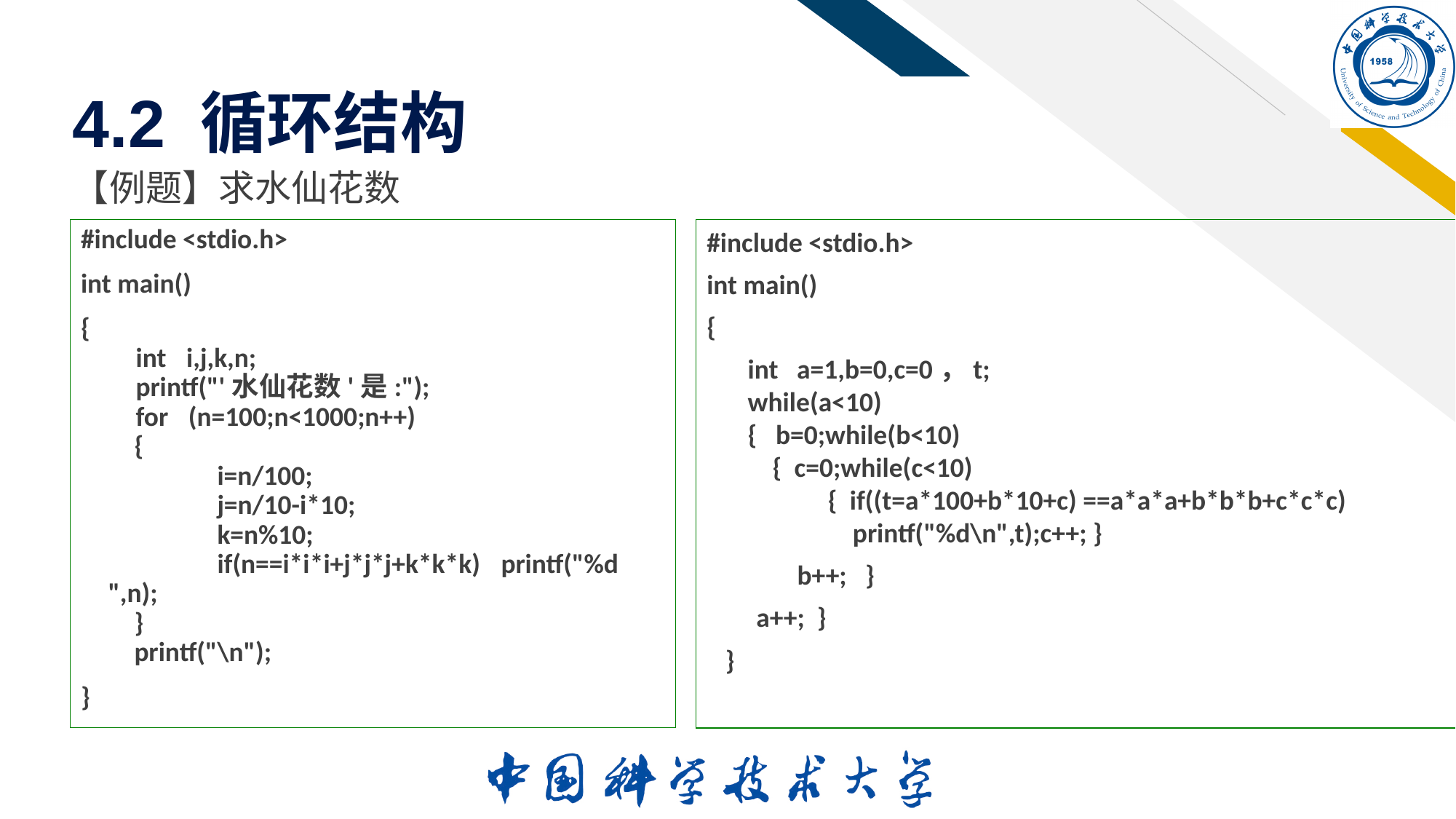

4.2 循环结构
【例题】求水仙花数
#include <stdio.h>
int main()
{
	int   a=1,b=0,c=0，t;  
while(a<10)  
{   b=0;while(b<10)  
    {  c=0;while(c<10)  
             {  if((t=a*100+b*10+c) ==a*a*a+b*b*b+c*c*c)  
                 printf("%d\n",t);c++; }
	        b++;   }
        a++;  }
   }
#include <stdio.h>
int main()
{  
    int   i,j,k,n;  
    printf("'水仙花数'是:");  
    for   (n=100;n<1000;n++)  
    {  
    	i=n/100;  
    	j=n/10-i*10;  
    	k=n%10;  
    	if(n==i*i*i+j*j*j+k*k*k)   printf("%d ",n);  
    }  
    printf("\n");
}